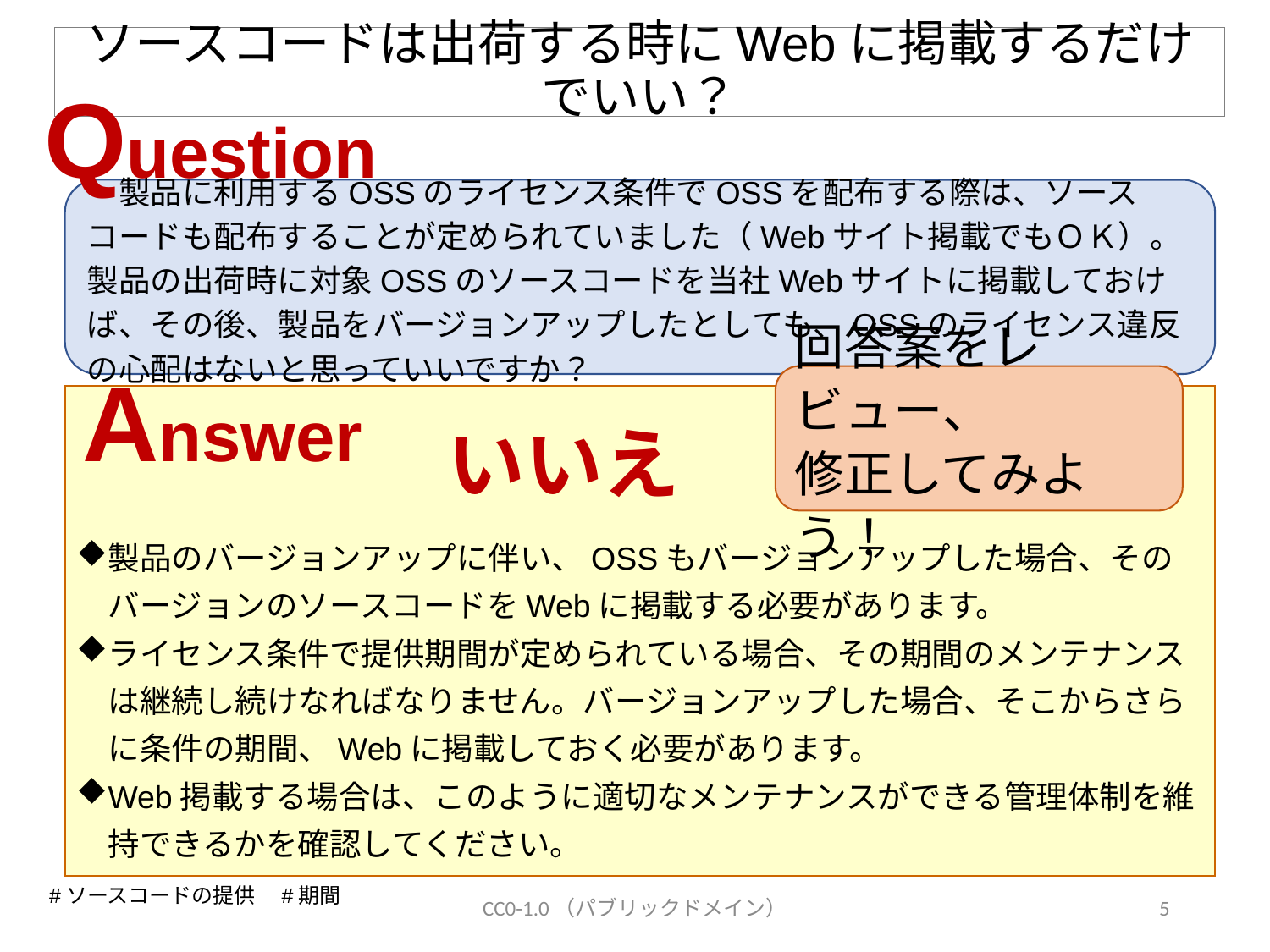

# ソースコードは出荷する時にWebに掲載するだけでいい？
Question
　製品に利用するOSSのライセンス条件でOSSを配布する際は、ソースコードも配布することが定められていました（Webサイト掲載でもＯＫ）。製品の出荷時に対象OSSのソースコードを当社Webサイトに掲載しておけば、その後、製品をバージョンアップしたとしても、OSSのライセンス違反の心配はないと思っていいですか？
Answer
回答案をレビュー、
修正してみよう！

いいえ
製品のバージョンアップに伴い、OSSもバージョンアップした場合、そのバージョンのソースコードをWebに掲載する必要があります。
ライセンス条件で提供期間が定められている場合、その期間のメンテナンスは継続し続けなればなりません。バージョンアップした場合、そこからさらに条件の期間、Webに掲載しておく必要があります。
Web掲載する場合は、このように適切なメンテナンスができる管理体制を維持できるかを確認してください。

　【関連条項】
　【関連情報】
#ソースコードの提供　#期間
CC0-1.0（パブリックドメイン）
5